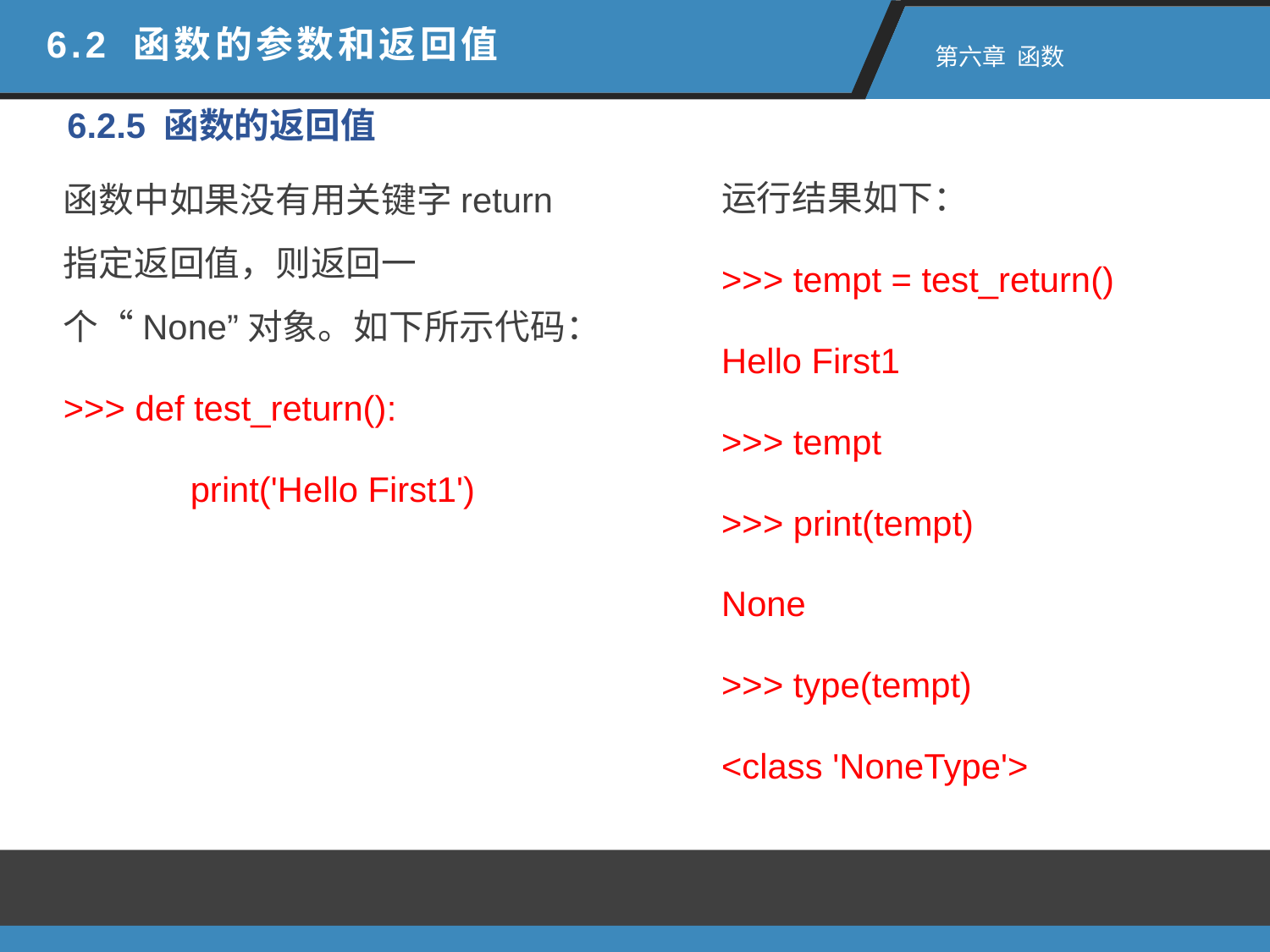

6.2 函数的参数和返回值
  第六章  函数
6.2.5 函数的返回值
运行结果如下：
>>> tempt = test_return()
Hello First1
>>> tempt
>>> print(tempt)
None
>>> type(tempt)
<class 'NoneType'>

函数中如果没有用关键字return指定返回值，则返回一个“None”对象。如下所示代码：
>>> def test_return():
	print('Hello First1')